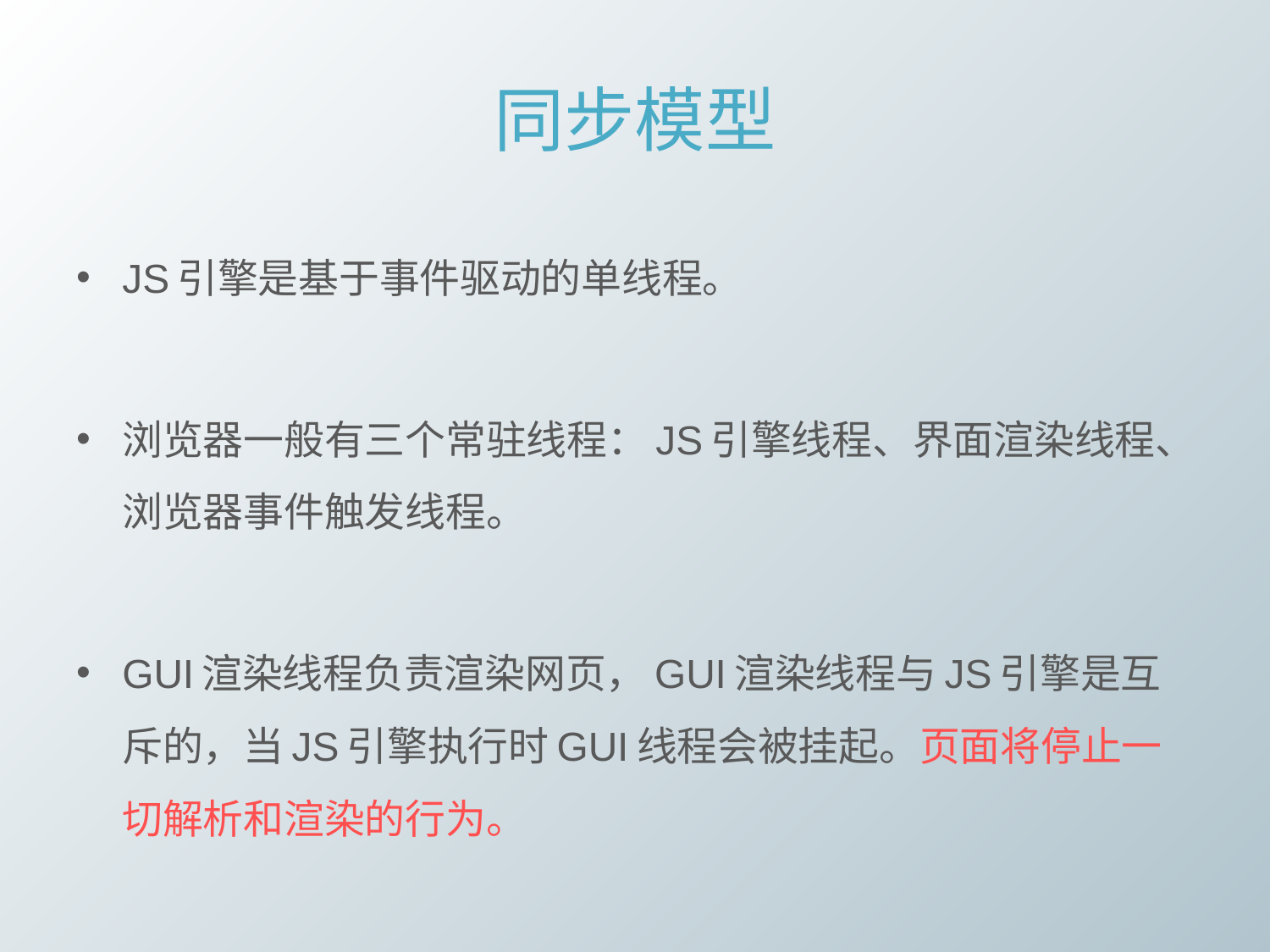

# 同步模型
JS引擎是基于事件驱动的单线程。

浏览器一般有三个常驻线程：JS引擎线程、界面渲染线程、浏览器事件触发线程。

GUI渲染线程负责渲染网页，GUI渲染线程与JS引擎是互斥的，当JS引擎执行时GUI线程会被挂起。页面将停止一切解析和渲染的行为。